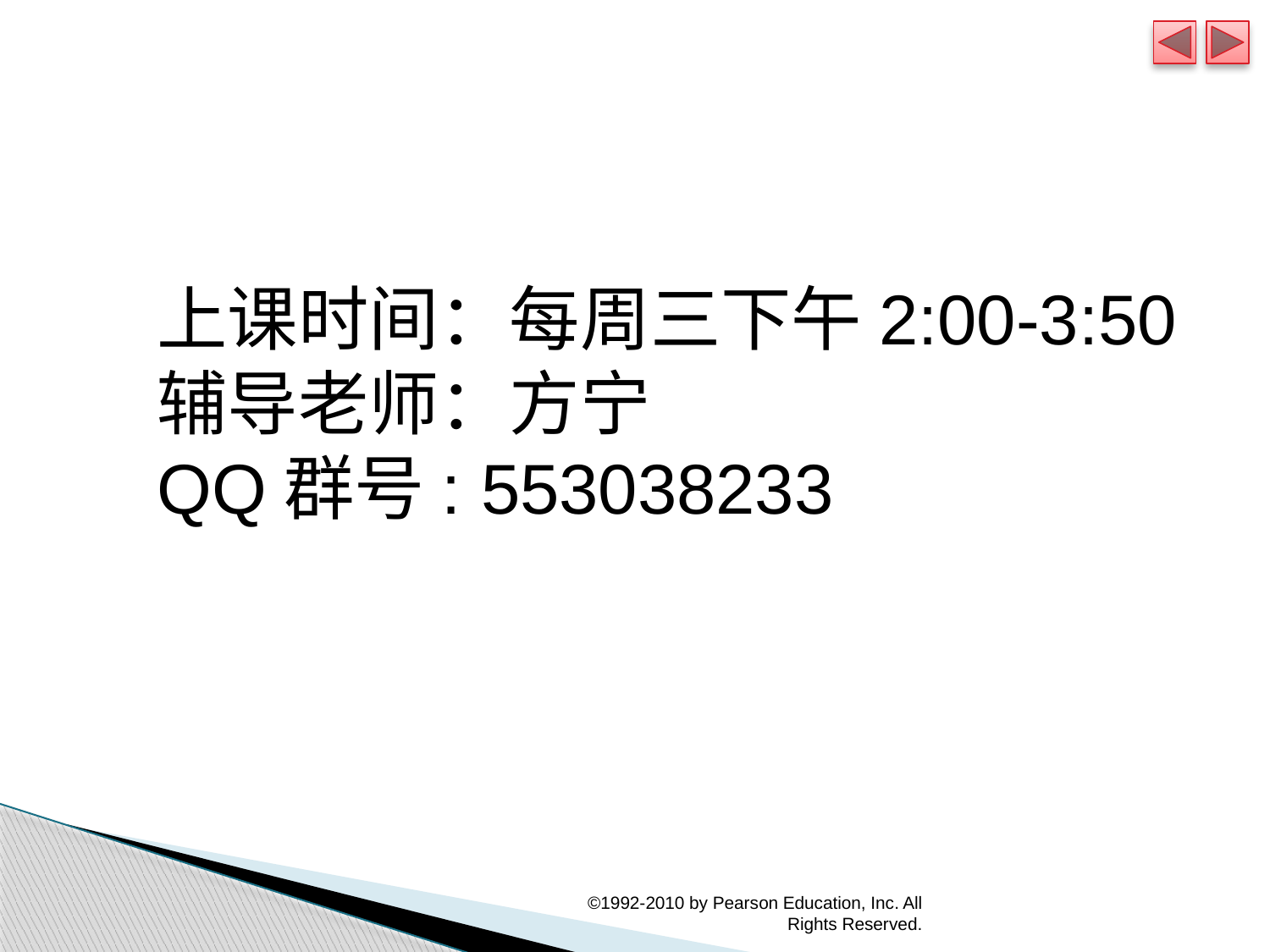

上课时间：每周三下午2:00-3:50
辅导老师：方宁
QQ群号: 553038233

©1992-2010 by Pearson Education, Inc. All Rights Reserved.